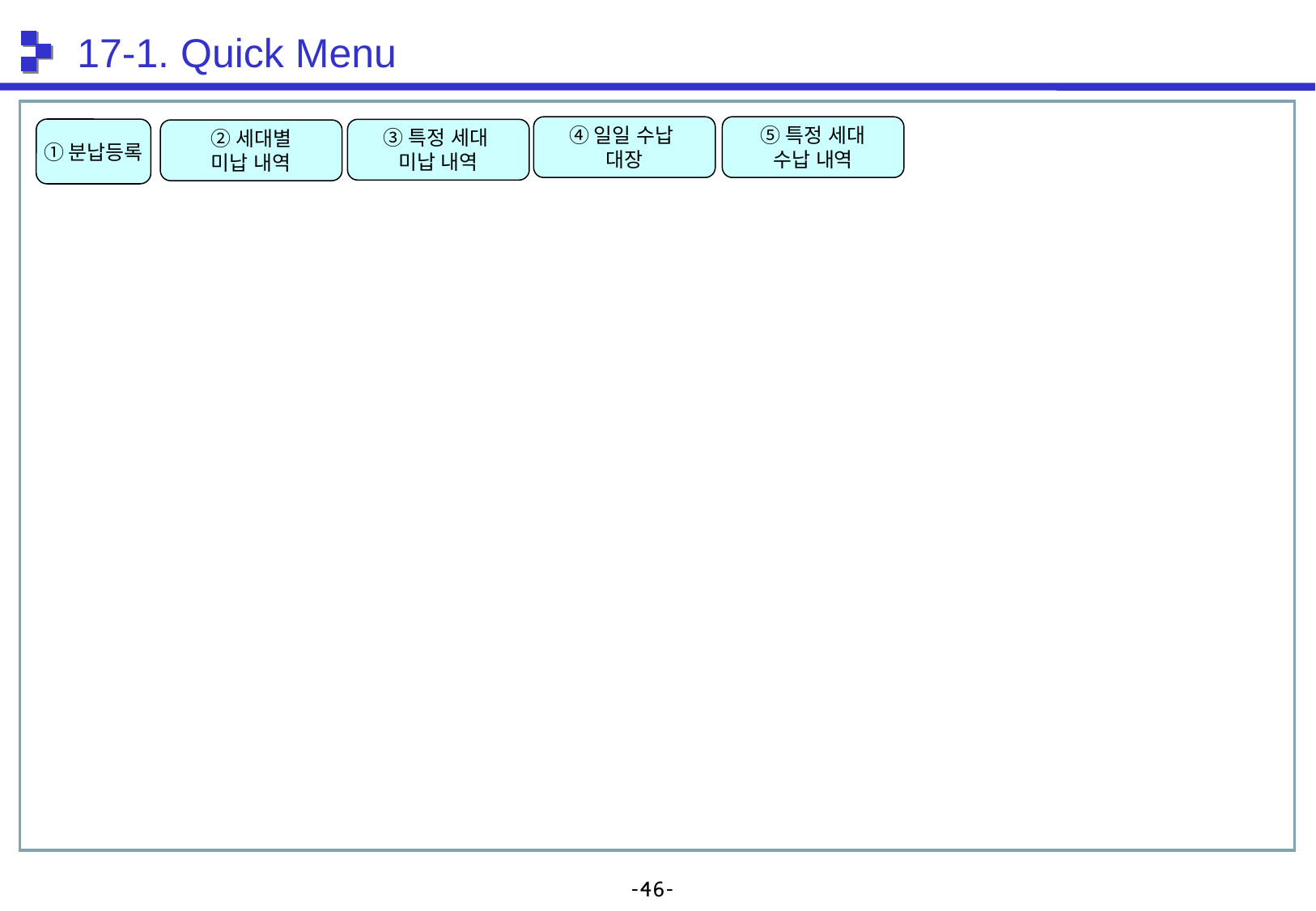

17-1. Quick Menu

④일일 수납
대장
⑤특정 세대
수납 내역
①분납등록
③특정 세대
미납 내역
②세대별
미납 내역